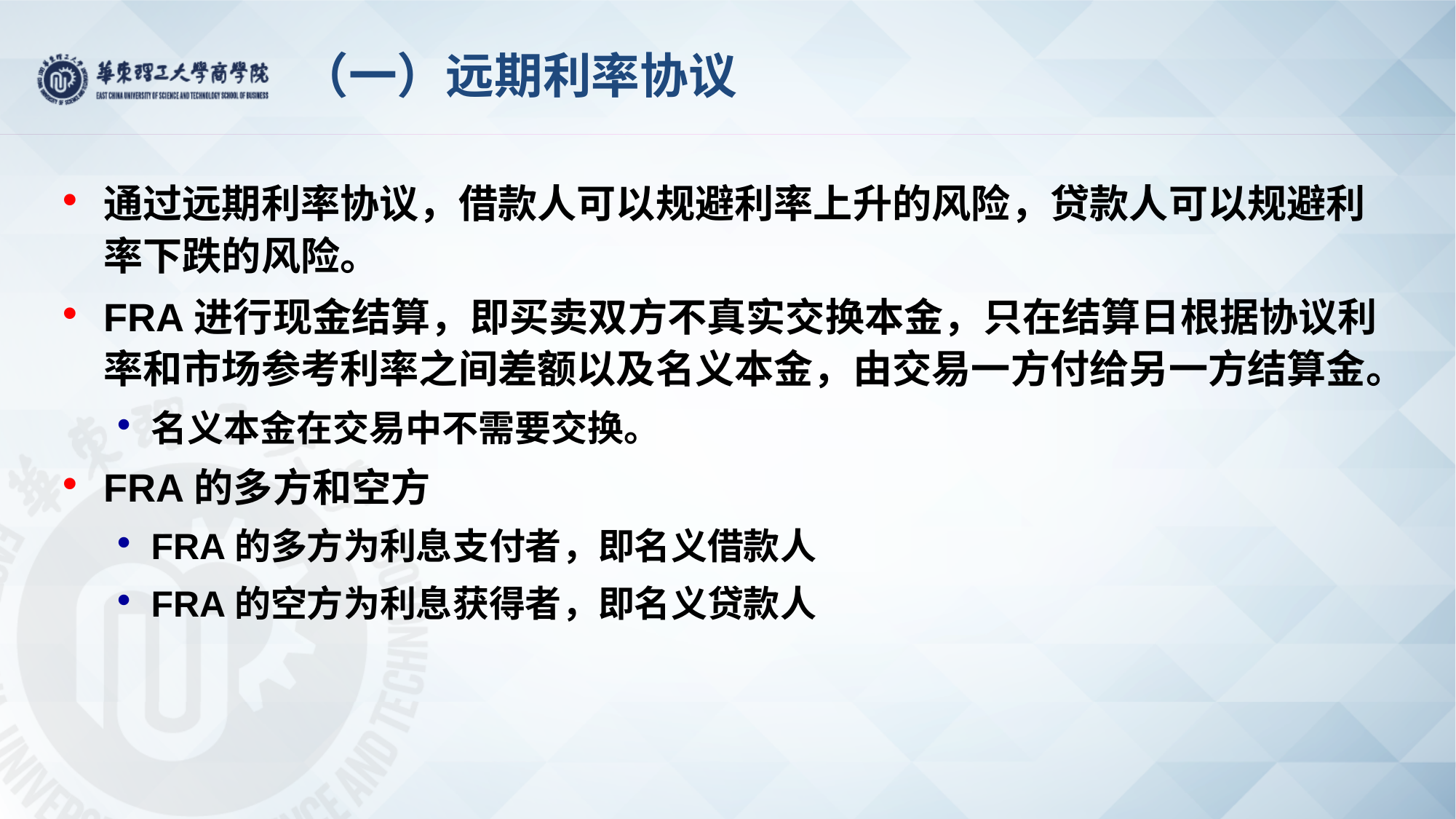

# （一）远期利率协议
通过远期利率协议，借款人可以规避利率上升的风险，贷款人可以规避利率下跌的风险。
FRA进行现金结算，即买卖双方不真实交换本金，只在结算日根据协议利率和市场参考利率之间差额以及名义本金，由交易一方付给另一方结算金。
名义本金在交易中不需要交换。
FRA的多方和空方
FRA的多方为利息支付者，即名义借款人
FRA的空方为利息获得者，即名义贷款人